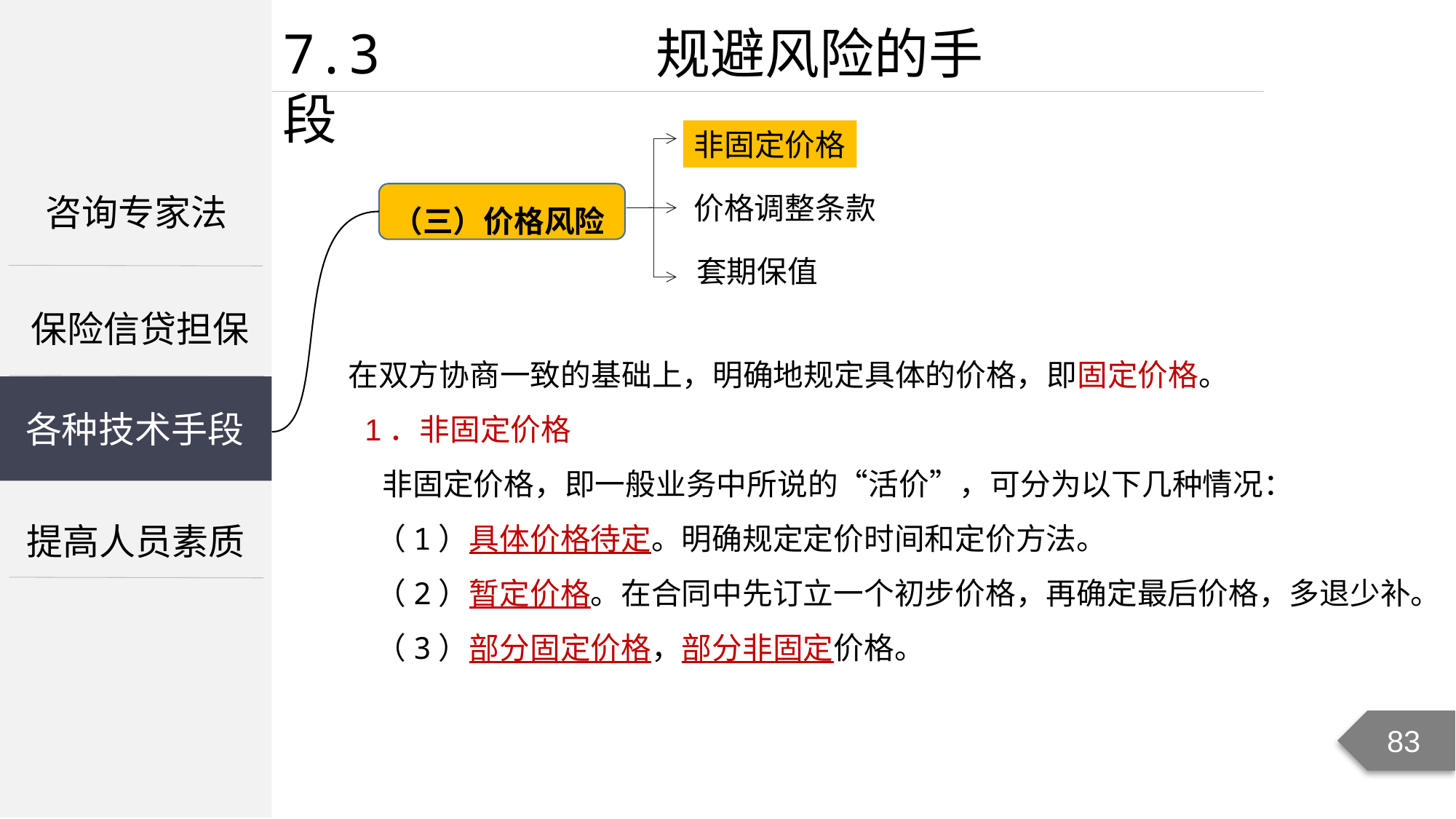

7.3        规避风险的手段
非固定价格

咨询专家法
（三）价格风险
价格调整条款
套期保值
保险信贷担保
在双方协商一致的基础上，明确地规定具体的价格，即固定价格。
  1．非固定价格
    非固定价格，即一般业务中所说的“活价”，可分为以下几种情况：
   （1）具体价格待定。明确规定定价时间和定价方法。
   （2）暂定价格。在合同中先订立一个初步价格，再确定最后价格，多退少补。
   （3）部分固定价格，部分非固定价格。
各种技术手段

提高人员素质
83